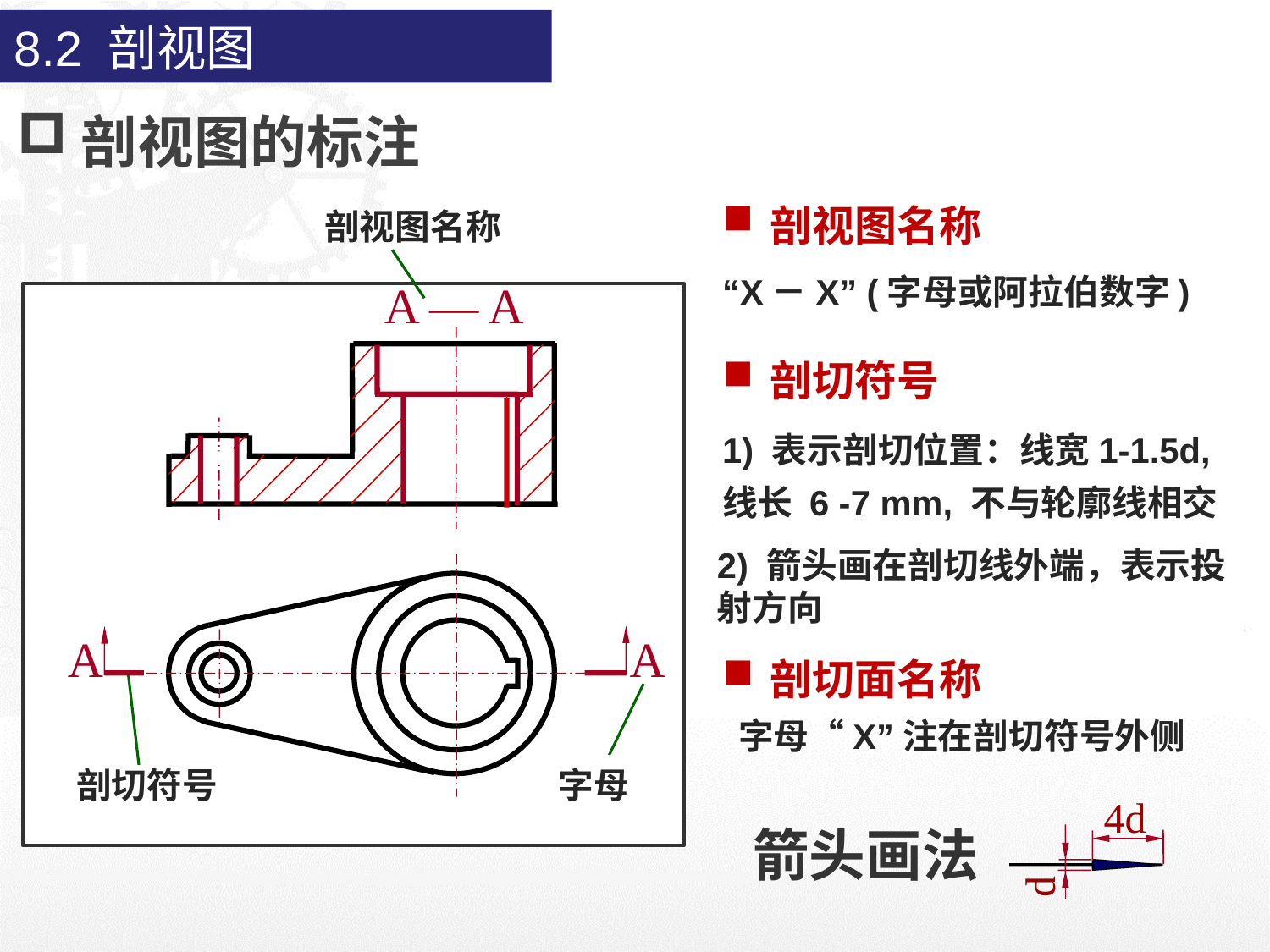

8.2 剖视图
剖视图的标注
剖视图名称
剖视图名称

“X－X” (字母或阿拉伯数字)
A — A

A
A

剖切符号
1) 表示剖切位置：线宽1-1.5d, 线长 6 -7 mm, 不与轮廓线相交
2) 箭头画在剖切线外端，表示投射方向
剖切面名称

字母“X”注在剖切符号外侧
字母
剖切符号
4d

箭头画法

d